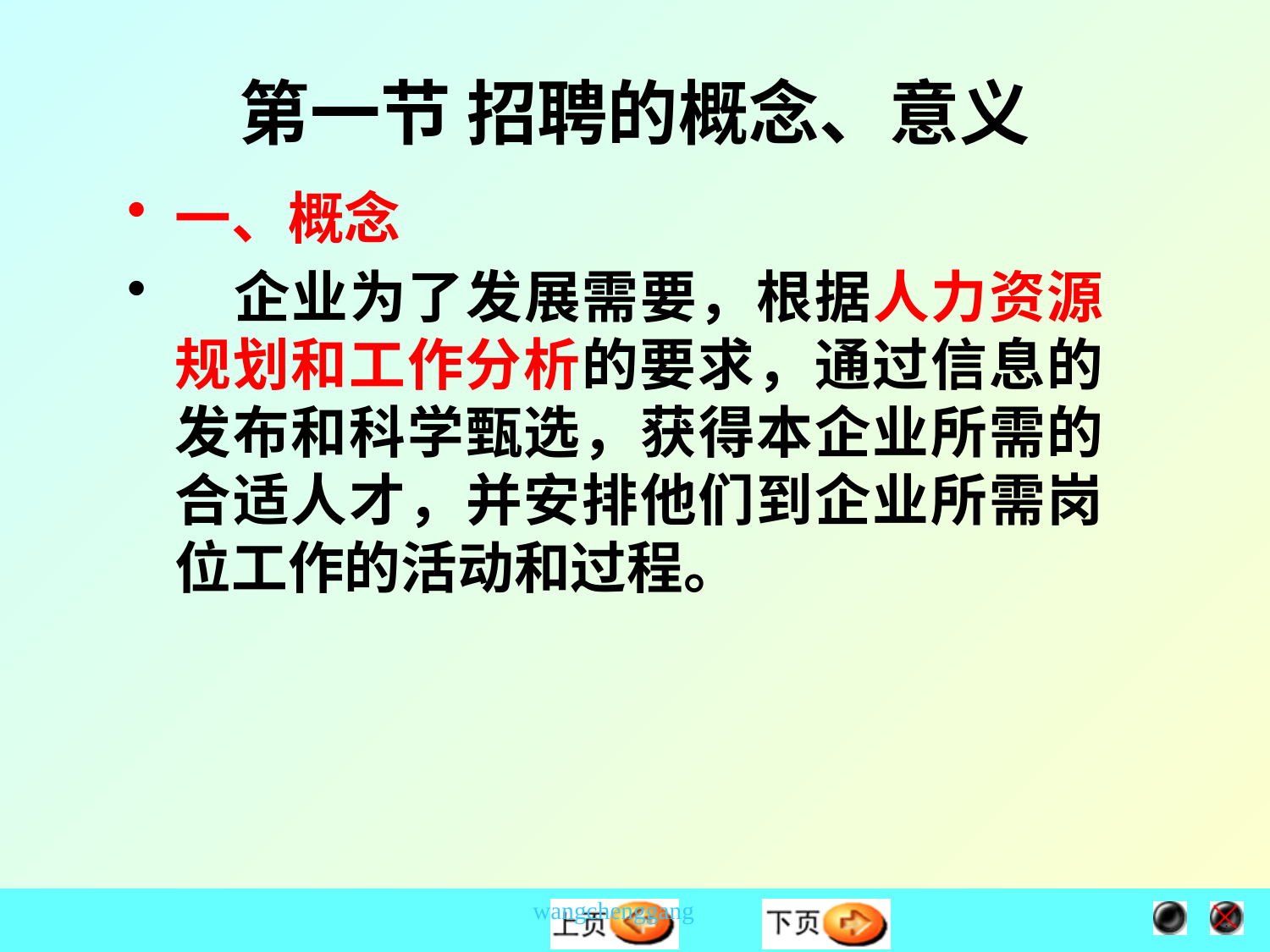

# 第一节 招聘的概念、意义
一、概念
   企业为了发展需要，根据人力资源规划和工作分析的要求，通过信息的发布和科学甄选，获得本企业所需的合适人才，并安排他们到企业所需岗位工作的活动和过程。
wangchenggang